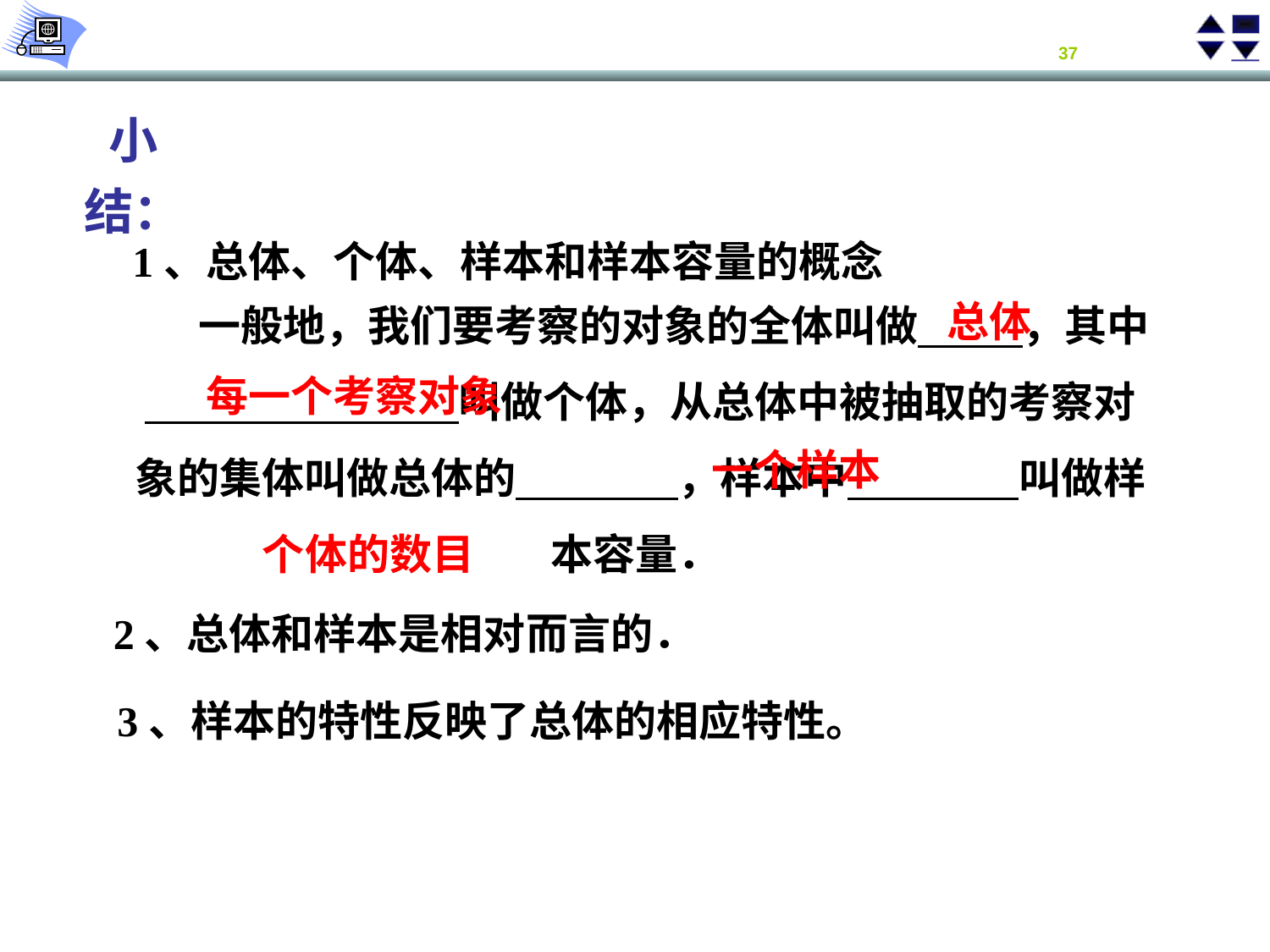

小结：
1、总体、个体、样本和样本容量的概念
      一般地，我们要考察的对象的全体叫做           ，其中                                  叫做个体，从总体中被抽取的考察对象的集体叫做总体的                 ，样本中                  叫做样本容量．
总体
每一个考察对象
一个样本
个体的数目
2、总体和样本是相对而言的．
3、样本的特性反映了总体的相应特性。